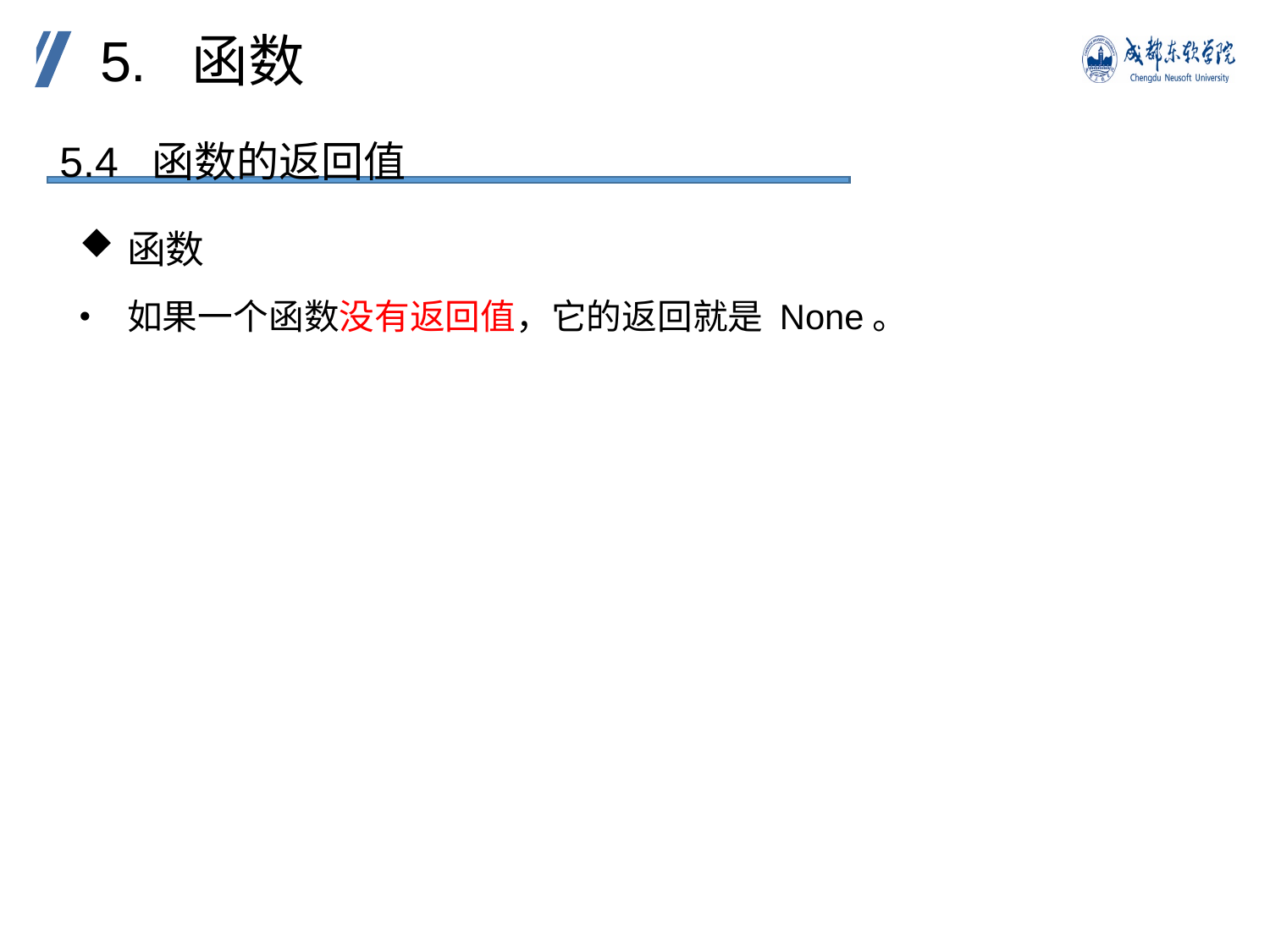

5.  函数
5.4  函数的返回值

函数
如果一个函数没有返回值，它的返回就是 None。